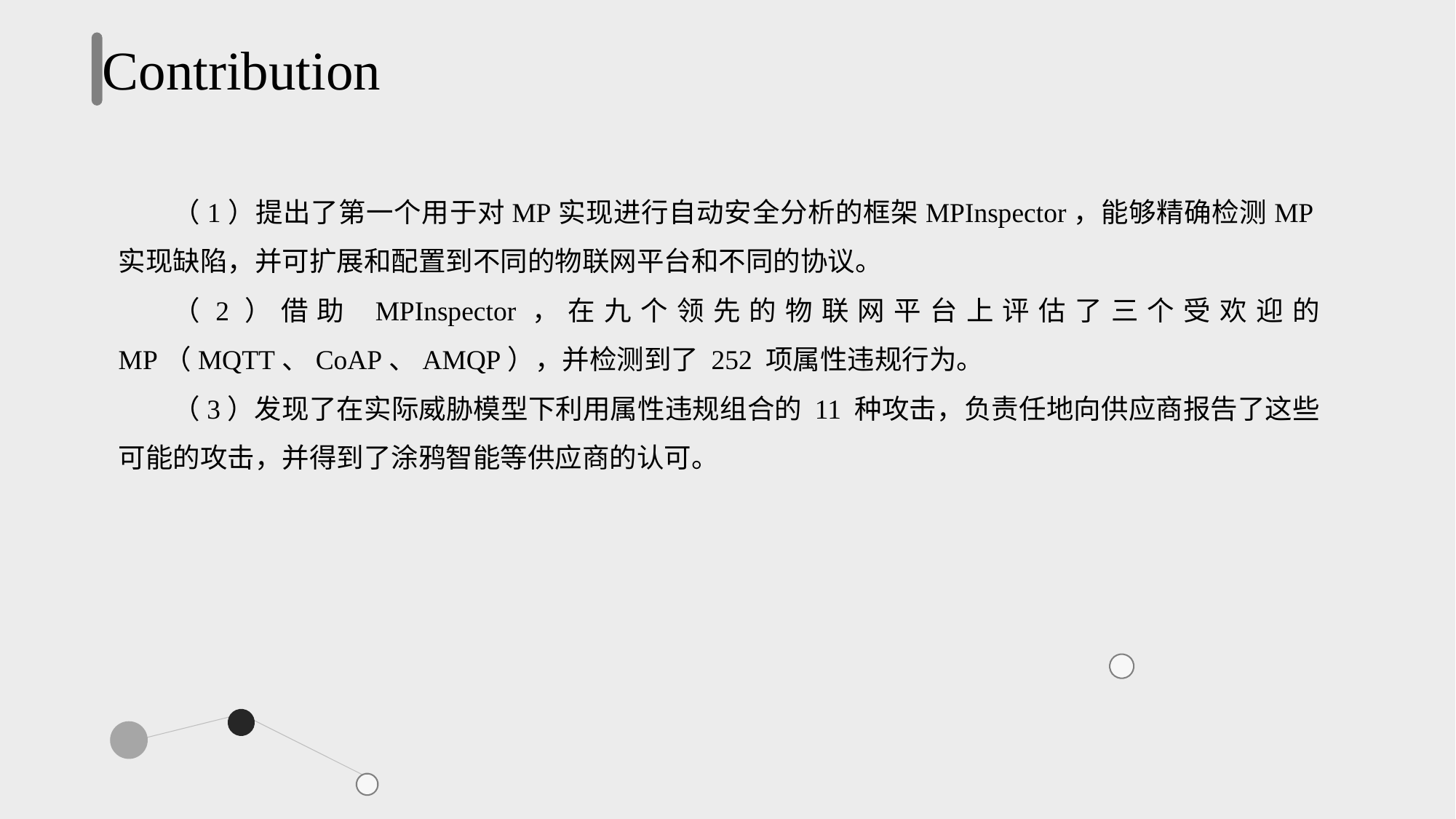

Contribution

（1）提出了第一个用于对MP实现进行自动安全分析的框架MPInspector，能够精确检测MP实现缺陷，并可扩展和配置到不同的物联网平台和不同的协议。
（2）借助 MPInspector，在九个领先的物联网平台上评估了三个受欢迎的 MP（MQTT、CoAP、AMQP），并检测到了 252 项属性违规行为。
（3）发现了在实际威胁模型下利用属性违规组合的 11 种攻击，负责任地向供应商报告了这些可能的攻击，并得到了涂鸦智能等供应商的认可。